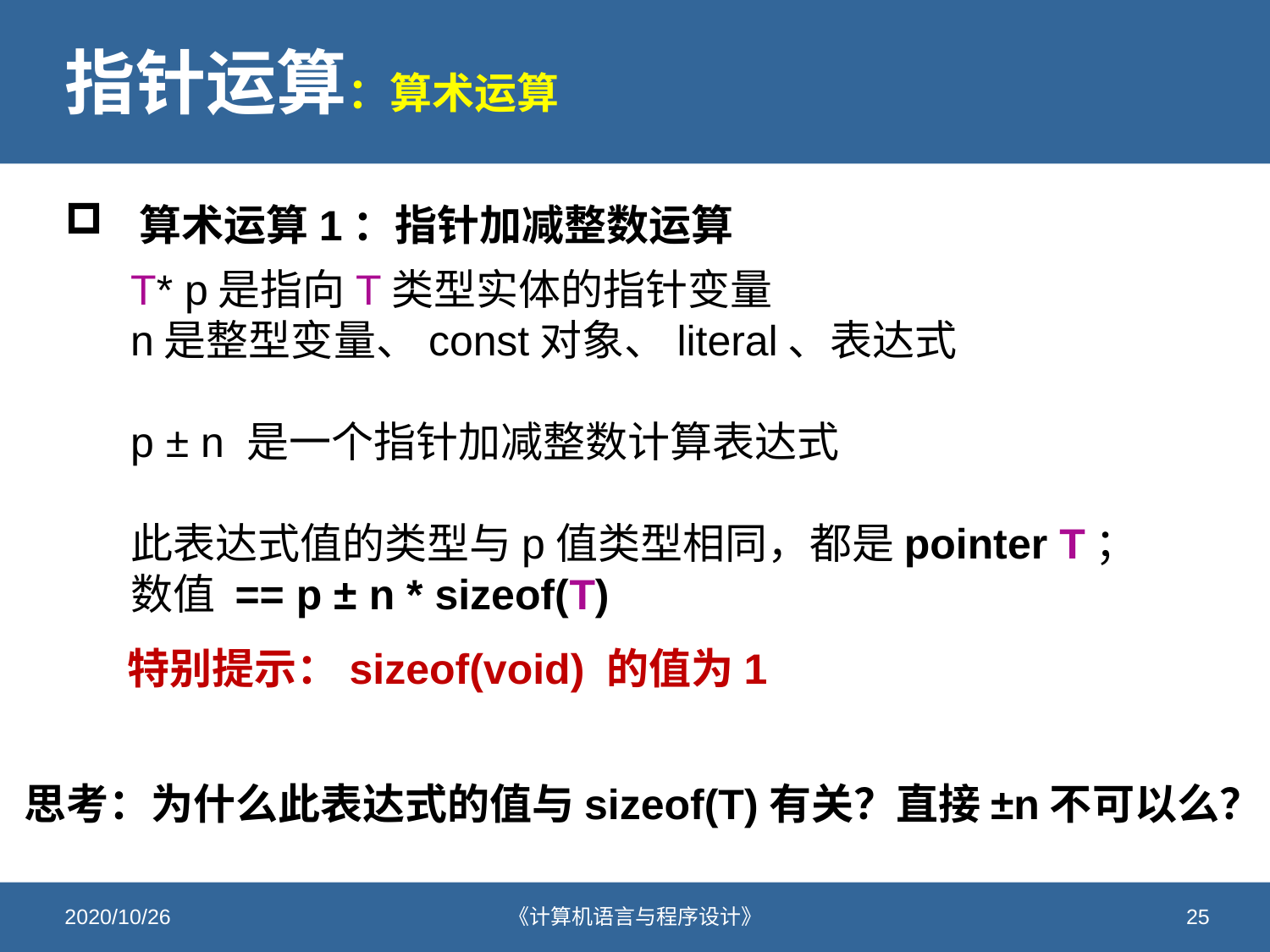

# 指针运算：算术运算
算术运算1：指针加减整数运算
T* p是指向T类型实体的指针变量
n是整型变量、const对象、literal、表达式

p ± n 是一个指针加减整数计算表达式

此表达式值的类型与p值类型相同，都是pointer T；数值 == p ± n * sizeof(T)
特别提示：sizeof(void) 的值为1
思考：为什么此表达式的值与sizeof(T)有关？直接±n不可以么？
2020/10/26
《计算机语言与程序设计》
25